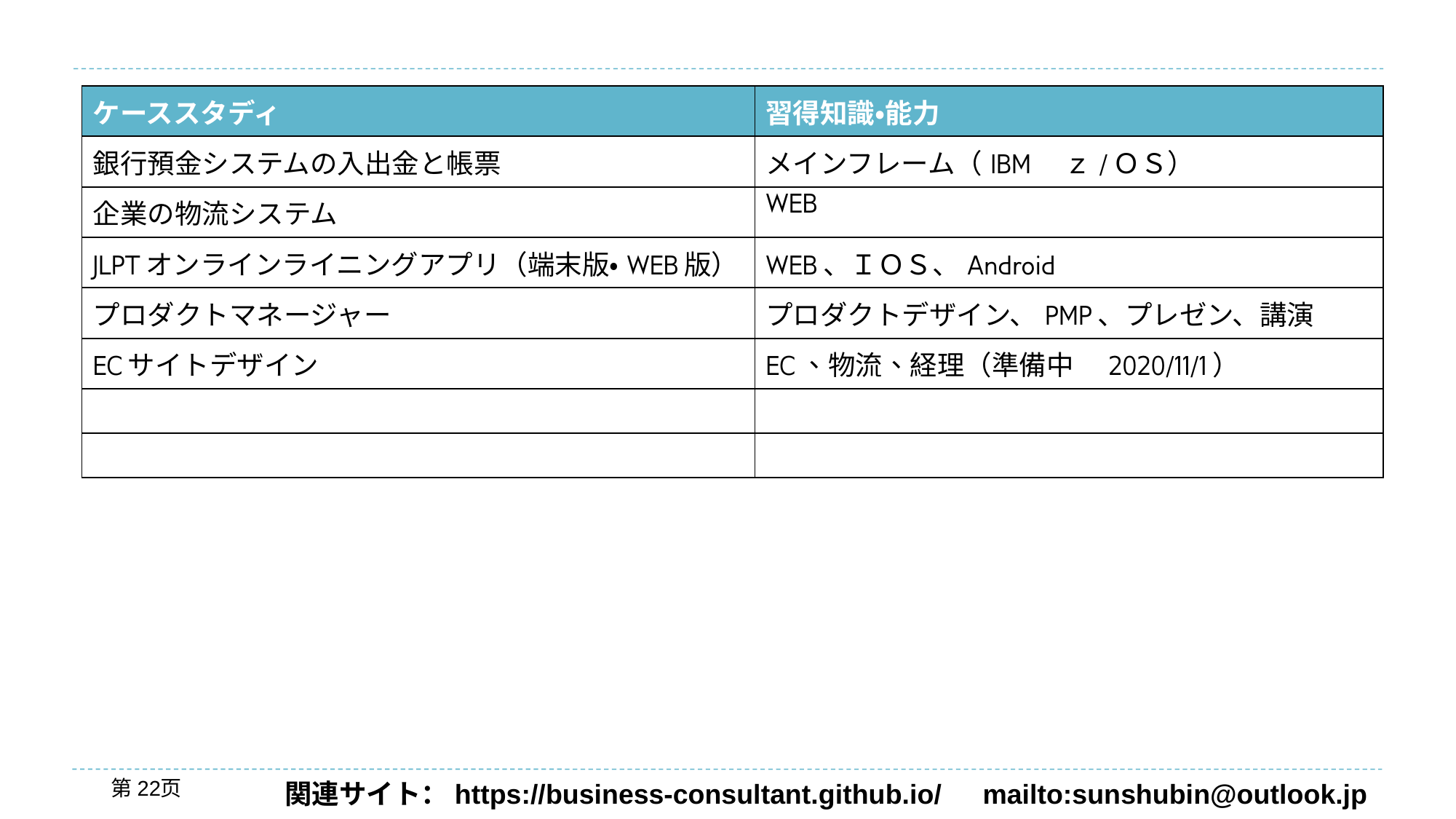

#
| ケーススタディ | 習得知識・能力 |
| --- | --- |
| 銀行預金システムの入出金と帳票 | メインフレーム（IBM　ｚ/ＯＳ） |
| 企業の物流システム | WEB |
| JLPTオンラインライニングアプリ（端末版・WEB版） | WEB、ＩＯＳ、Android |
| プロダクトマネージャー | プロダクトデザイン、PMP、プレゼン、講演 |
| ECサイトデザイン | EC、物流、経理（準備中　2020/11/1） |
|  |  |
|  |  |
第22页